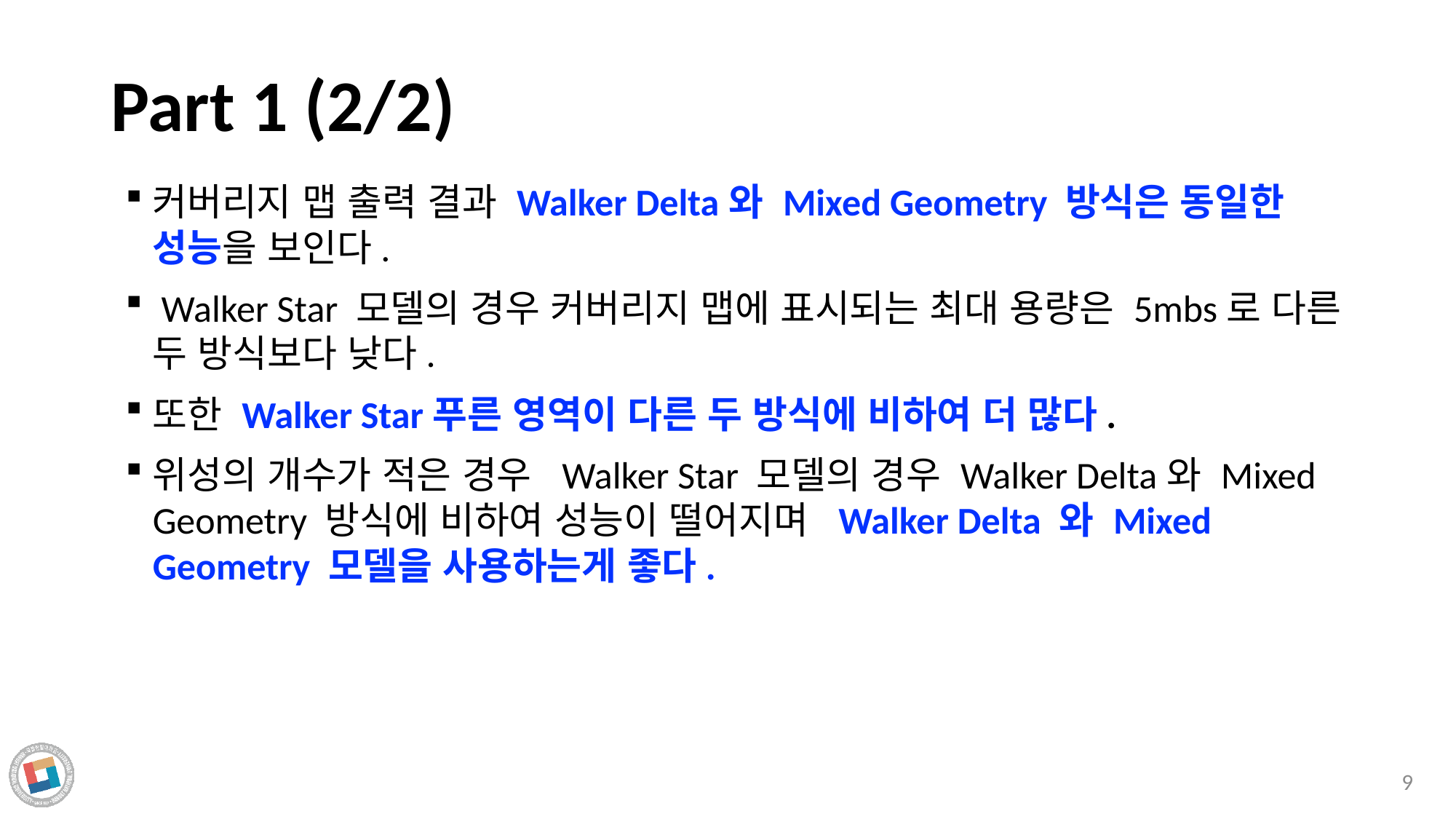

# Part 1 (2/2)
커버리지 맵 출력 결과 Walker Delta와 Mixed Geometry 방식은 동일한 성능을 보인다.
 Walker Star 모델의 경우 커버리지 맵에 표시되는 최대 용량은 5mbs로 다른 두 방식보다 낮다.
또한 Walker Star푸른 영역이 다른 두 방식에 비하여 더 많다.
위성의 개수가 적은 경우  Walker Star 모델의 경우 Walker Delta와 Mixed Geometry 방식에 비하여 성능이 떨어지며  Walker Delta 와 Mixed Geometry 모델을 사용하는게 좋다.